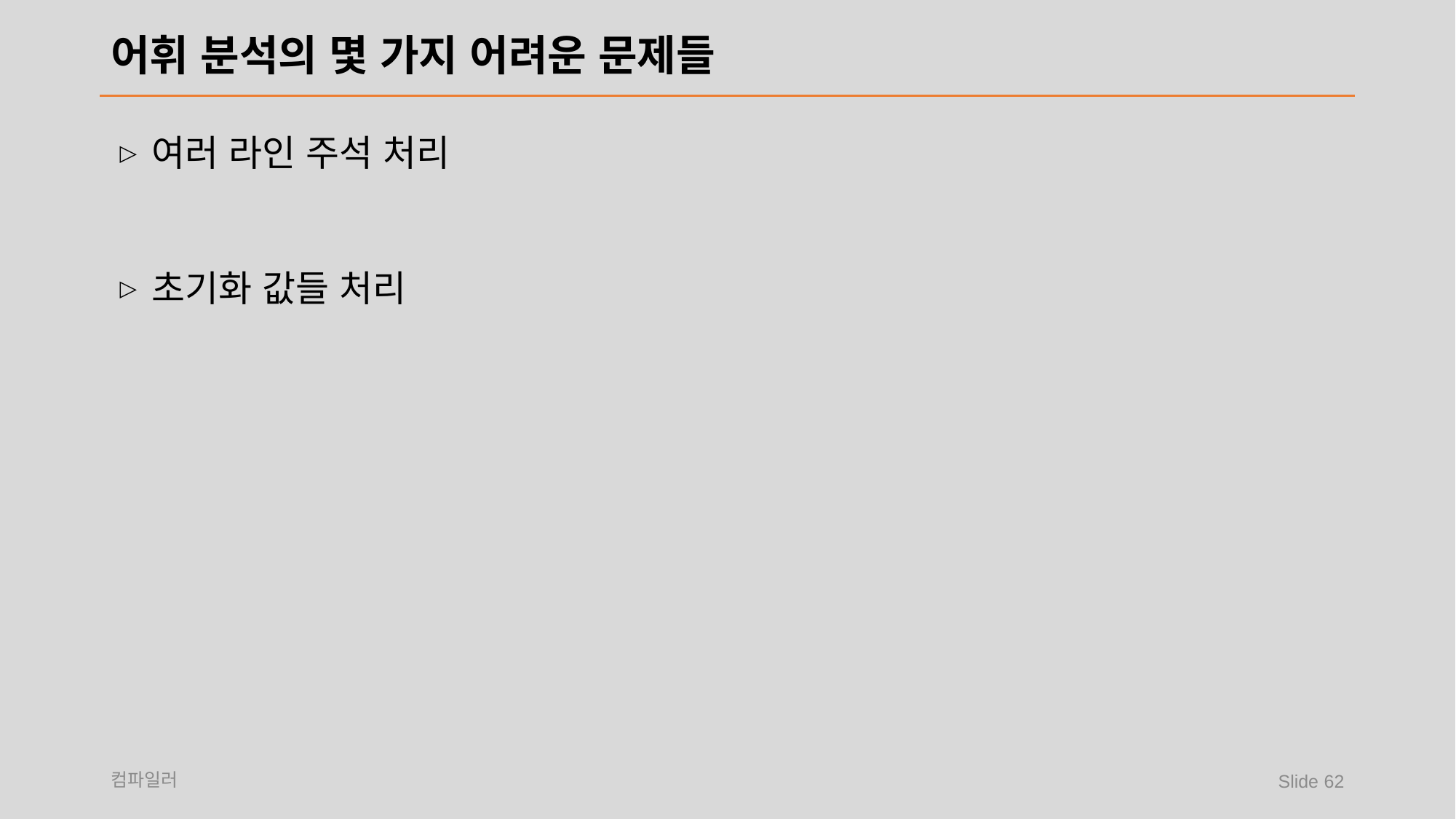

# 어휘 분석의 몇 가지 어려운 문제들
여러 라인 주석 처리

초기화 값들 처리

컴파일러
Slide 62